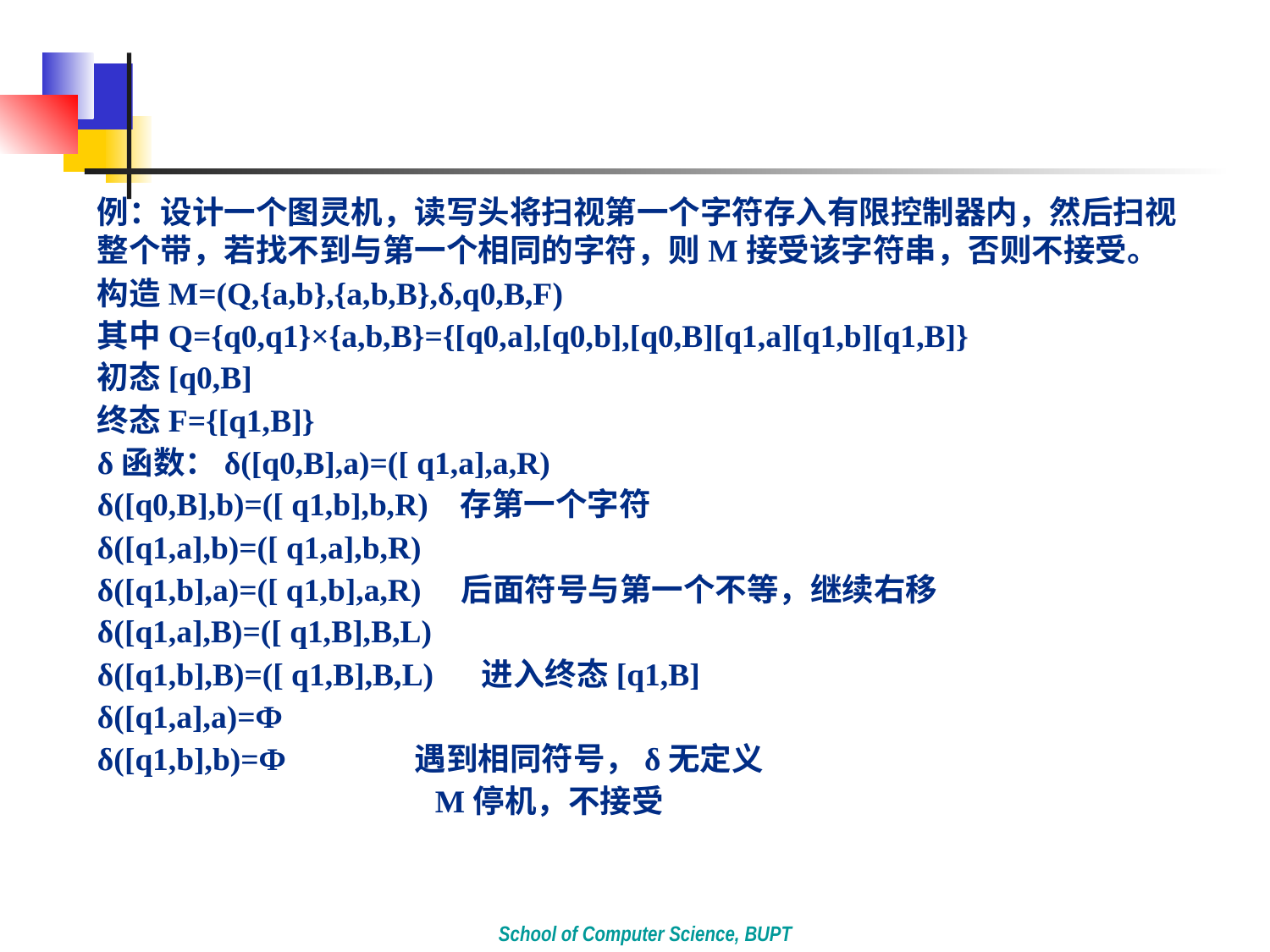

例：设计一个图灵机，读写头将扫视第一个字符存入有限控制器内，然后扫视整个带，若找不到与第一个相同的字符，则M接受该字符串，否则不接受。
构造M=(Q,{a,b},{a,b,B},δ,q0,B,F)
其中Q={q0,q1}×{a,b,B}={[q0,a],[q0,b],[q0,B][q1,a][q1,b][q1,B]}
初态[q0,B]
终态F={[q1,B]}
δ函数：δ([q0,B],a)=([ q1,a],a,R)
δ([q0,B],b)=([ q1,b],b,R)   存第一个字符
δ([q1,a],b)=([ q1,a],b,R)
δ([q1,b],a)=([ q1,b],a,R)    后面符号与第一个不等，继续右移
δ([q1,a],B)=([ q1,B],B,L)
δ([q1,b],B)=([ q1,B],B,L)     进入终态[q1,B]
δ([q1,a],a)=Ф
δ([q1,b],b)=Ф               遇到相同符号，δ无定义
                                          M停机，不接受
School of Computer Science, BUPT
3